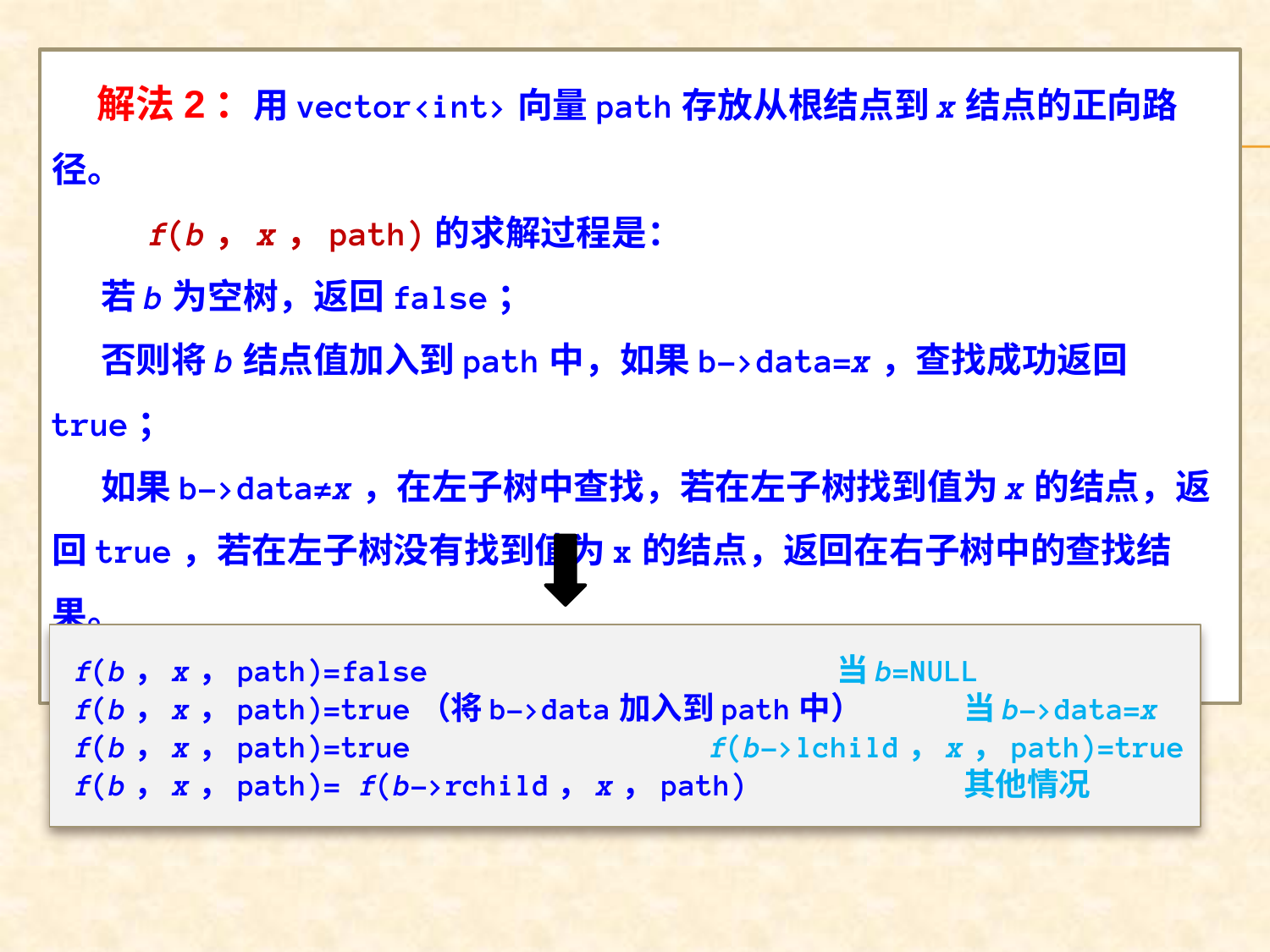

解法2：用vector<int>向量path存放从根结点到x结点的正向路径。
     f(b，x，path)的求解过程是：
     若b为空树，返回false；
     否则将b结点值加入到path中，如果b->data=x，查找成功返回true；
     如果b->data≠x，在左子树中查找，若在左子树找到值为x的结点，返回true，若在左子树没有找到值为x的结点，返回在右子树中的查找结果。
     左、右子树中查找都是“小问题”。

f(b，x，path)=false				当b=NULL
f(b，x，path)=true（将b->data加入到path中）	当b->data=x
f(b，x，path)=true			f(b->lchild，x，path)=true
f(b，x，path)= f(b->rchild，x，path)		其他情况
54